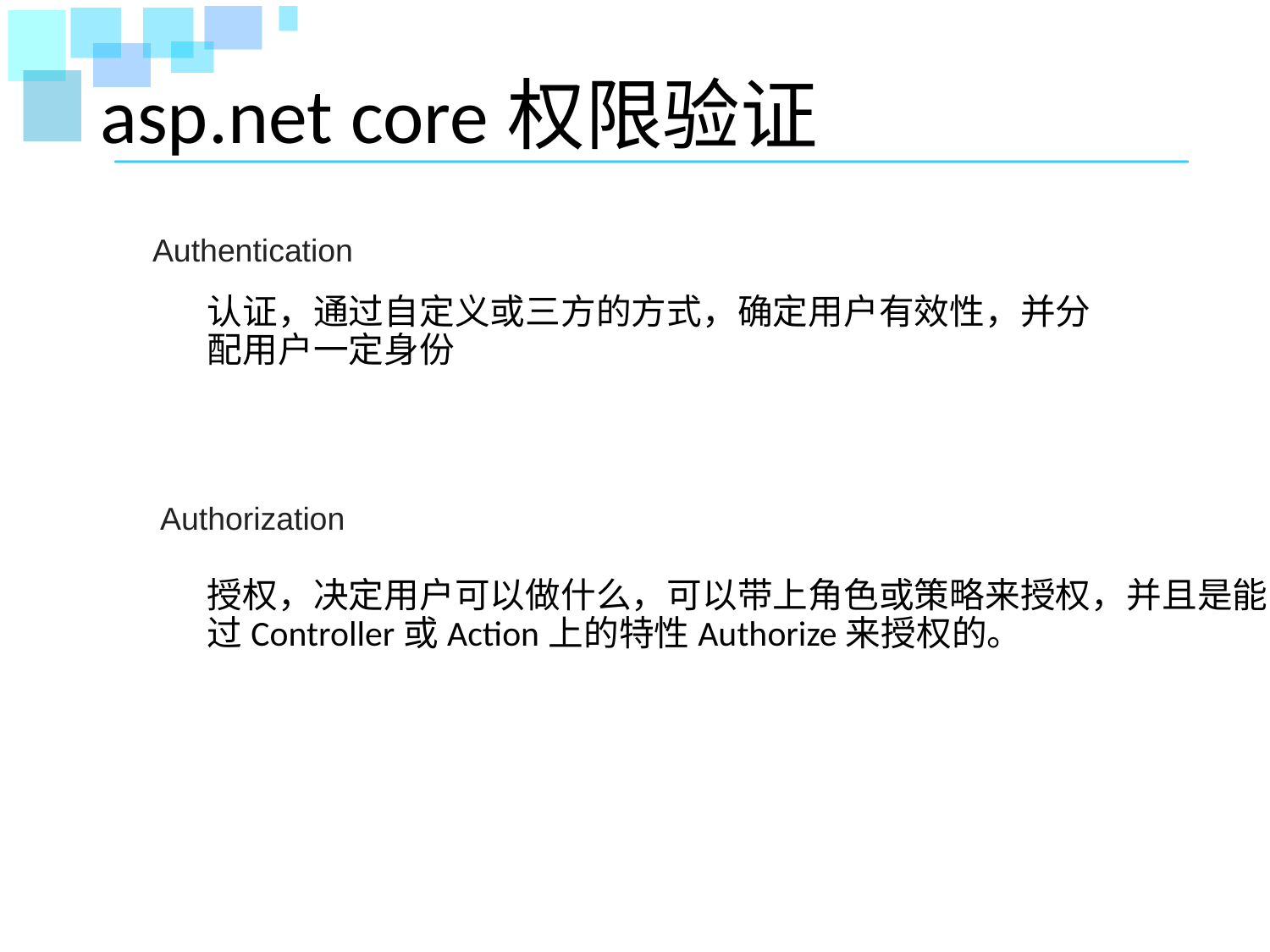

# asp.net core权限验证
Authentication
认证，通过自定义或三方的方式，确定用户有效性，并分配用户一定身份

Authorization
授权，决定用户可以做什么，可以带上角色或策略来授权，并且是能过Controller或Action上的特性Authorize来授权的。